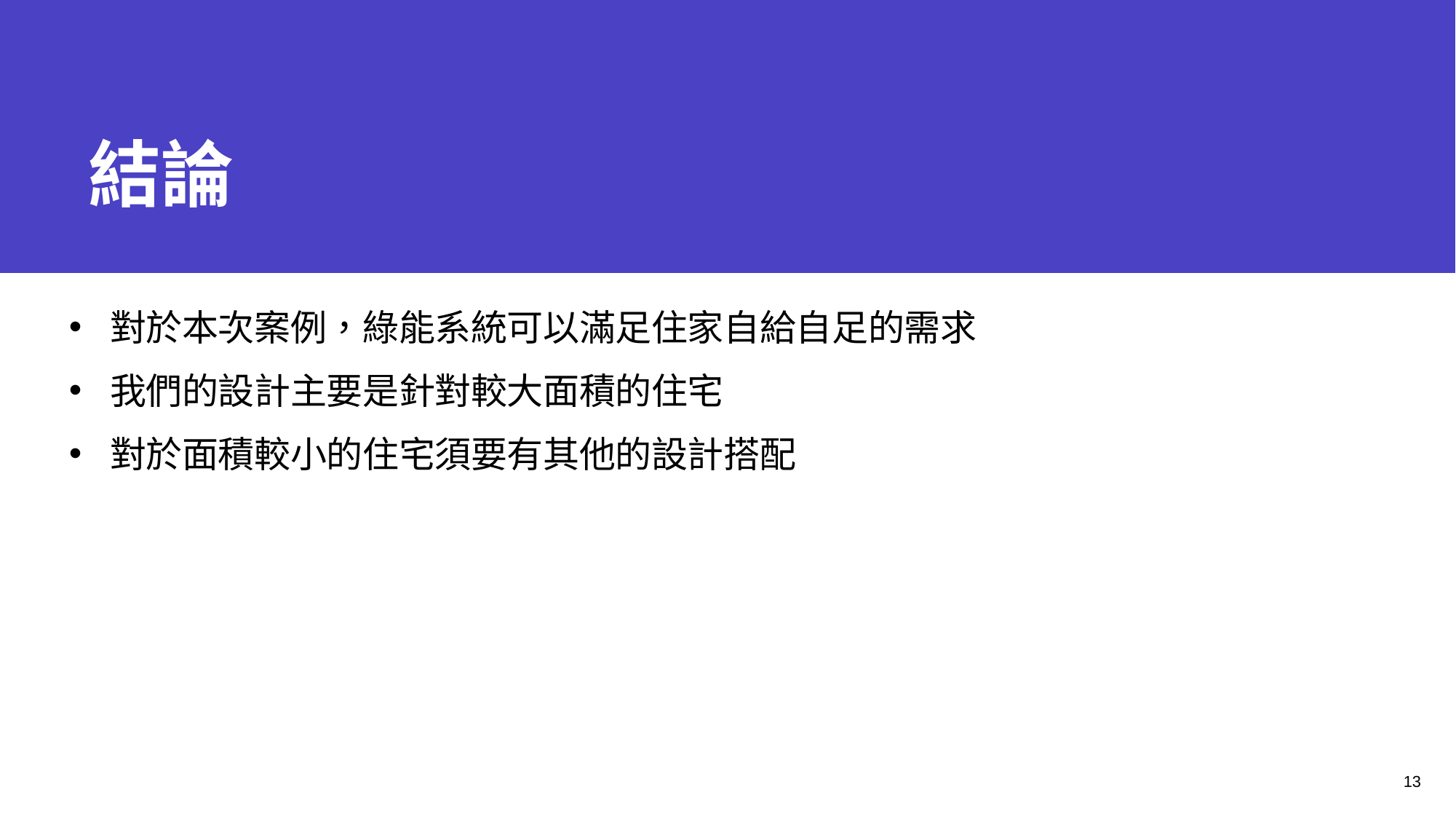

# 結論
對於本次案例，綠能系統可以滿足住家自給自足的需求
我們的設計主要是針對較大面積的住宅
對於面積較小的住宅須要有其他的設計搭配
簡報標題
13